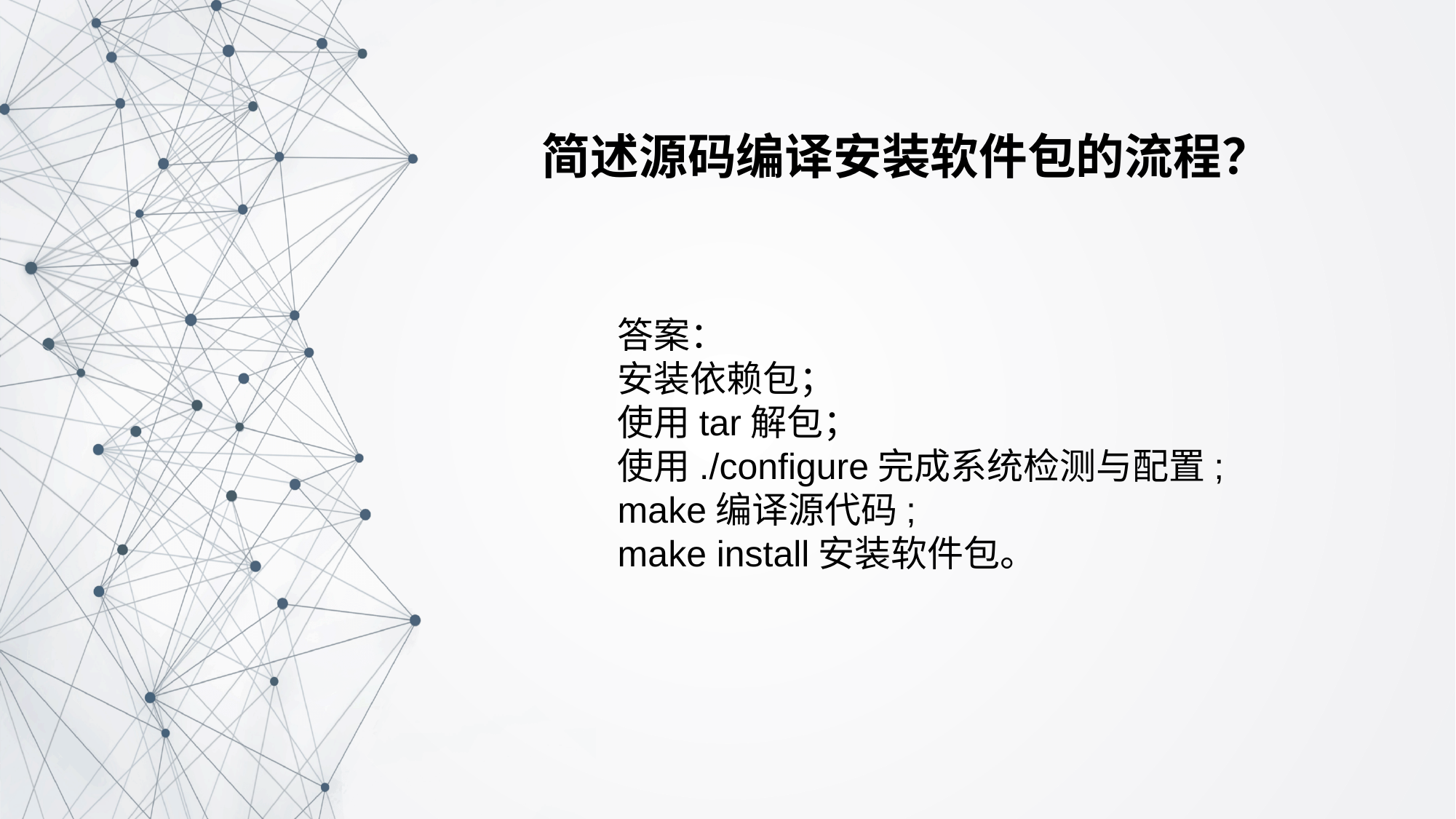

简述源码编译安装软件包的流程？

答案：安装依赖包；使用tar解包；使用./configure完成系统检测与配置;make编译源代码;make install安装软件包。